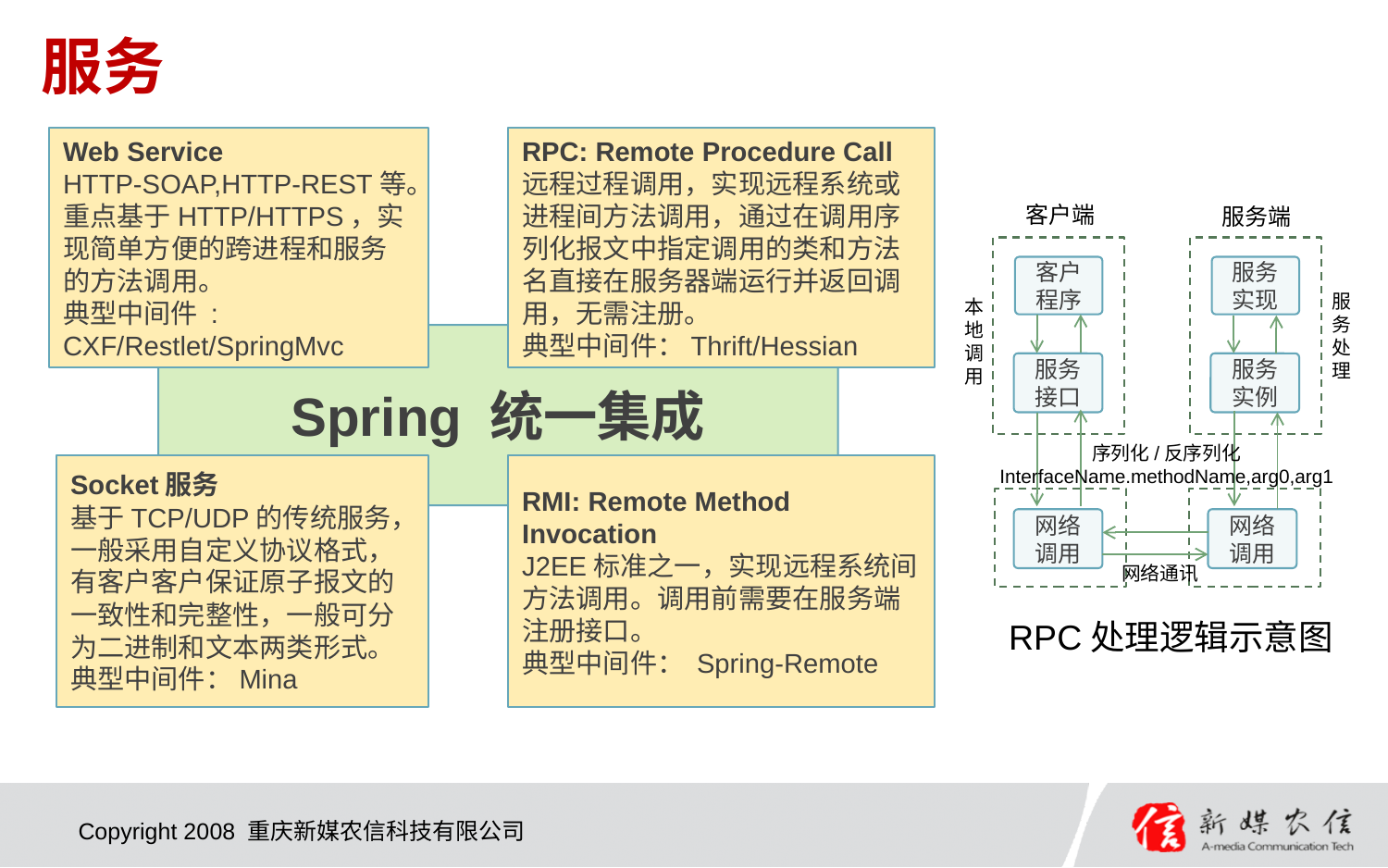

# 服务
Web Service
HTTP-SOAP,HTTP-REST等。重点基于HTTP/HTTPS，实现简单方便的跨进程和服务的方法调用。
典型中间件 : CXF/Restlet/SpringMvc
RPC: Remote Procedure Call
远程过程调用，实现远程系统或进程间方法调用，通过在调用序列化报文中指定调用的类和方法名直接在服务器端运行并返回调用，无需注册。
典型中间件：Thrift/Hessian
客户端
服务端

服务实现
服务实例

客户程序
服务处理
本地调用
服务接口
序列化/反序列化
InterfaceName.methodName,arg0,arg1

网络调用

网络调用
网络通讯
Spring 统一集成
Socket服务
基于TCP/UDP的传统服务，一般采用自定义协议格式，有客户客户保证原子报文的一致性和完整性，一般可分为二进制和文本两类形式。
典型中间件：Mina
RMI: Remote Method Invocation
J2EE标准之一，实现远程系统间方法调用。调用前需要在服务端注册接口。
典型中间件： Spring-Remote
RPC处理逻辑示意图